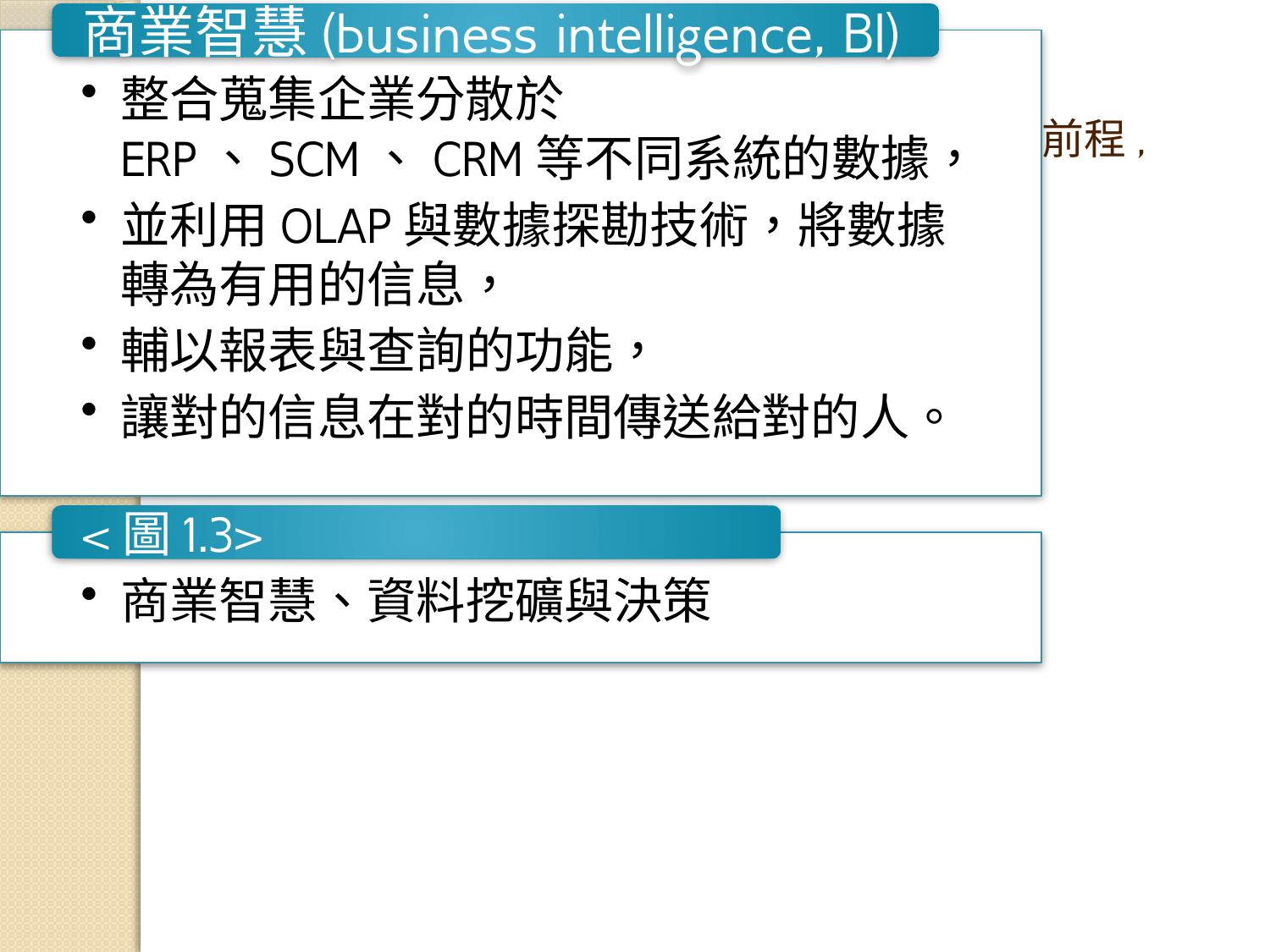

# 商業智慧 [簡禎富、許嘉裕, 資料挖礦與大數據分析, 前程, 2014]
整合蒐集企業分散於ERP、SCM、CRM等不同系統的數據，
並利用OLAP與數據探勘技術，將數據轉為有用的信息，
輔以報表與查詢的功能，
讓對的信息在對的時間傳送給對的人。
商業智慧(business intelligence, BI)
商業智慧、資料挖礦與決策
<圖1.3>